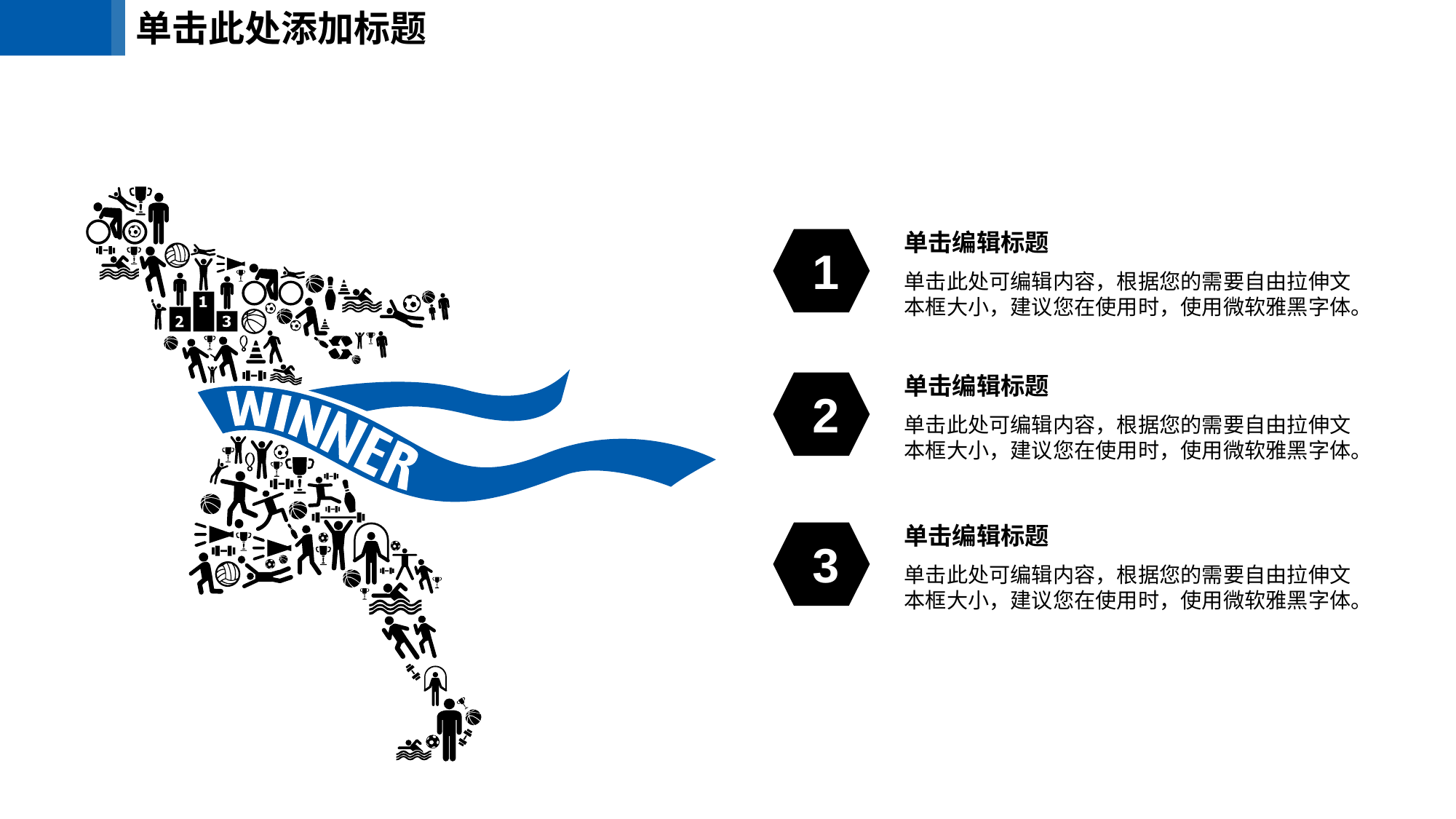

单击此处添加标题

单击编辑标题

1
单击此处可编辑内容，根据您的需要自由拉伸文本框大小，建议您在使用时，使用微软雅黑字体。
单击编辑标题

2
单击此处可编辑内容，根据您的需要自由拉伸文本框大小，建议您在使用时，使用微软雅黑字体。
单击编辑标题

3
单击此处可编辑内容，根据您的需要自由拉伸文本框大小，建议您在使用时，使用微软雅黑字体。